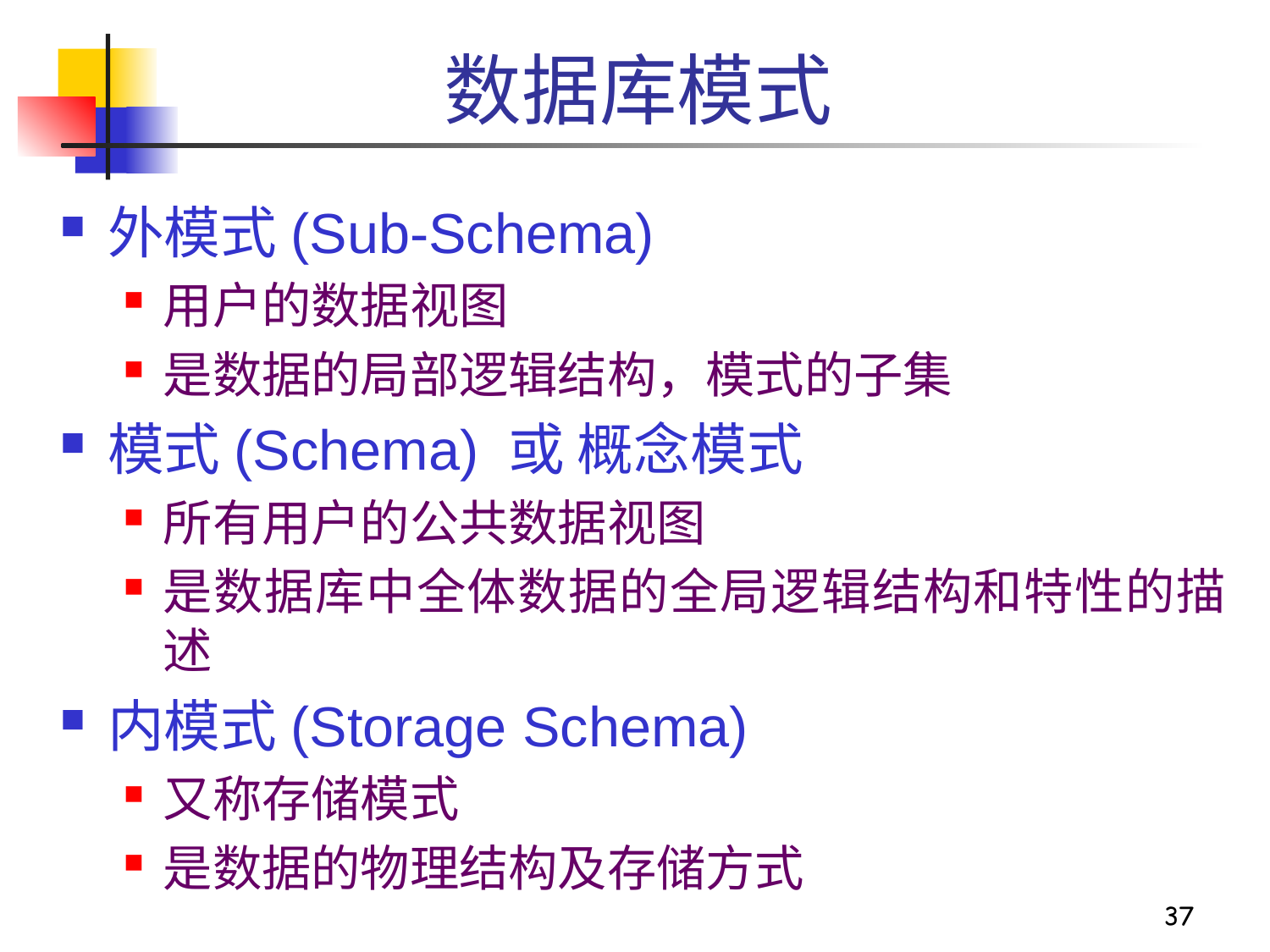

# 数据库模式
外模式(Sub-Schema)
用户的数据视图
是数据的局部逻辑结构，模式的子集
模式(Schema) 或 概念模式
所有用户的公共数据视图
是数据库中全体数据的全局逻辑结构和特性的描述
内模式(Storage Schema)
又称存储模式
是数据的物理结构及存储方式
37